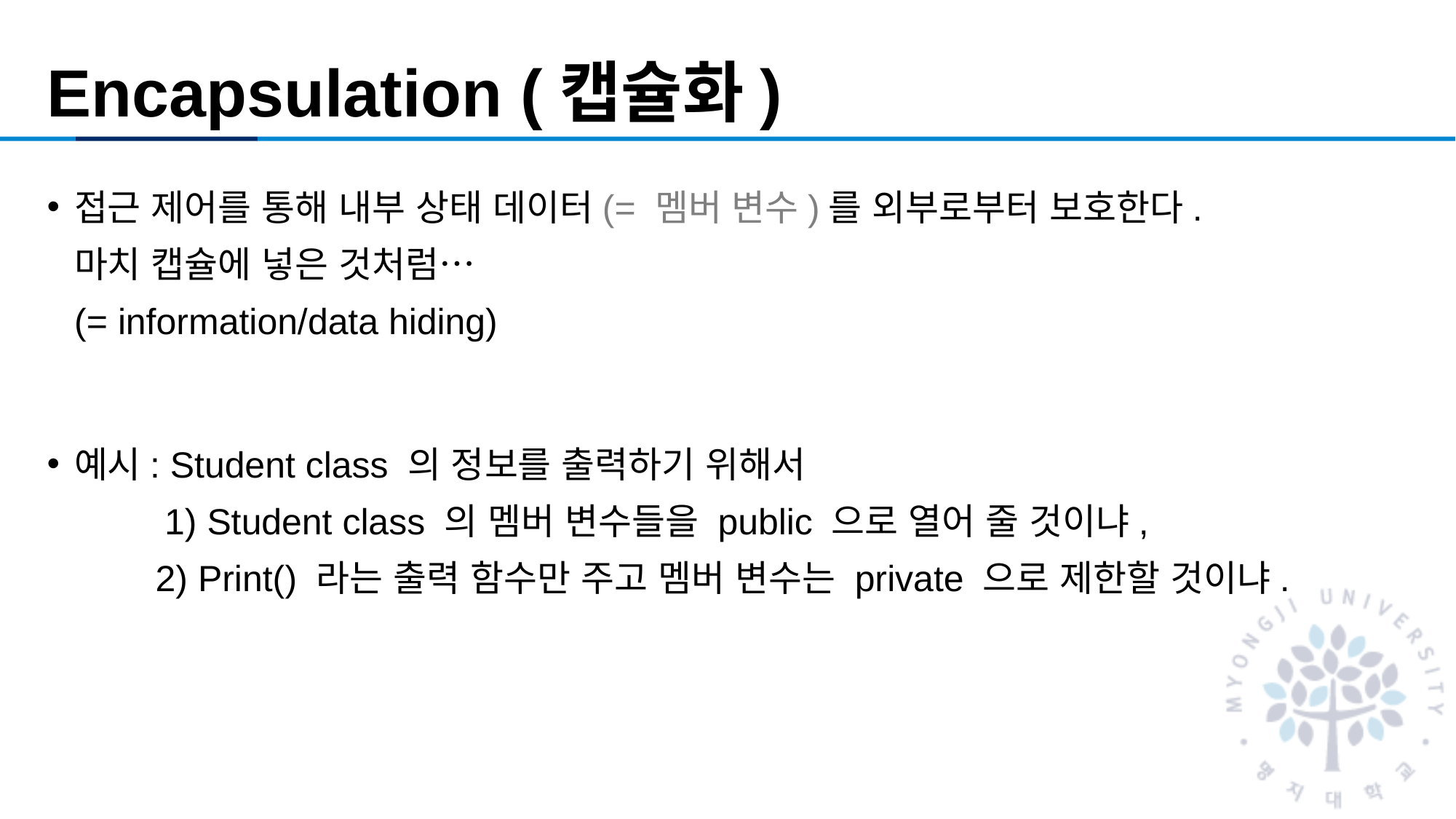

# Encapsulation (캡슐화)
접근 제어를 통해 내부 상태 데이터(= 멤버 변수)를 외부로부터 보호한다.
마치 캡슐에 넣은 것처럼…
(= information/data hiding)

예시: Student class 의 정보를 출력하기 위해서
        1) Student class 의 멤버 변수들을 public 으로 열어 줄 것이냐,
        2) Print() 라는 출력 함수만 주고 멤버 변수는 private 으로 제한할 것이냐.